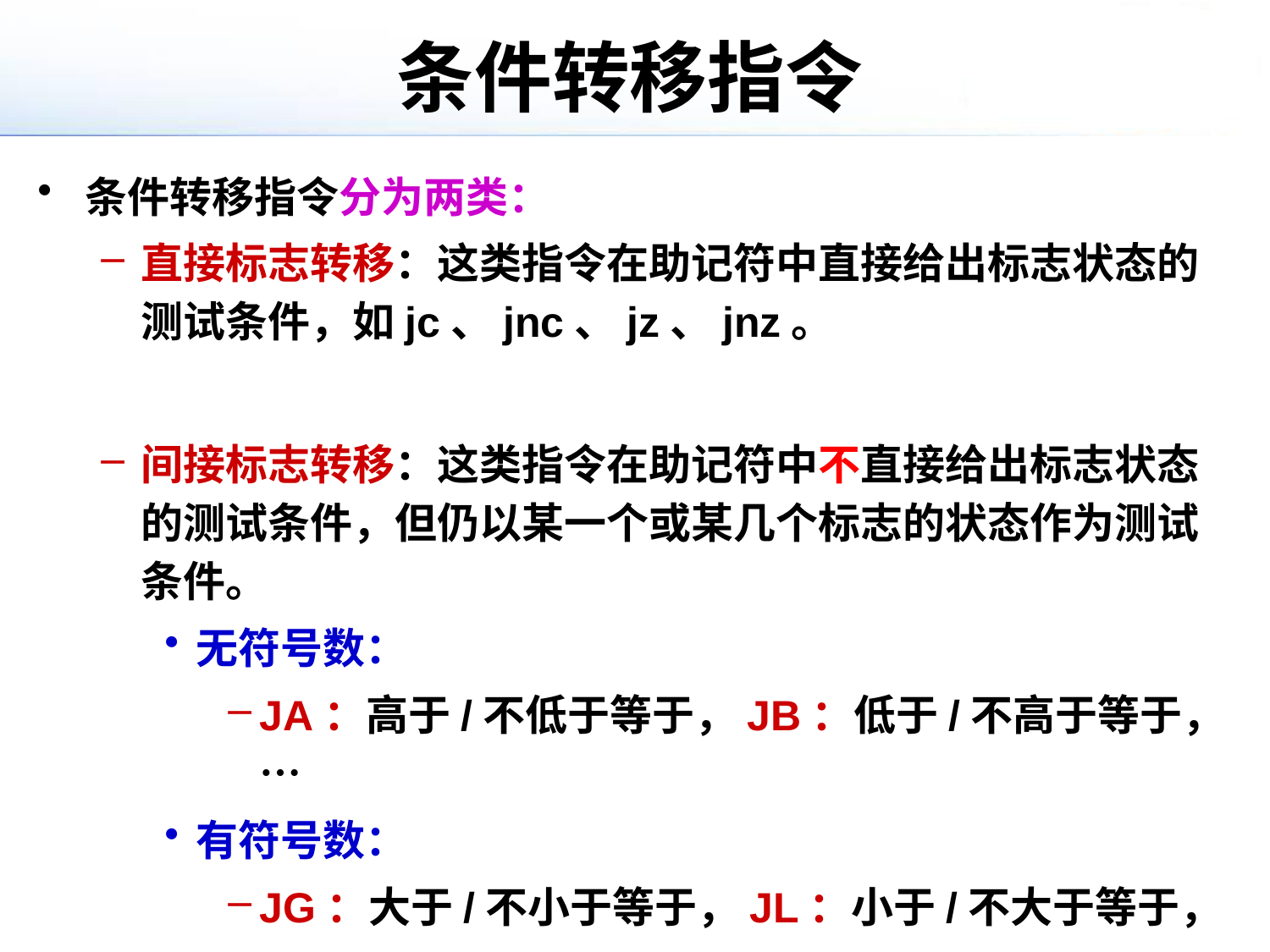

# 条件转移指令
条件转移指令分为两类：
直接标志转移：这类指令在助记符中直接给出标志状态的测试条件，如jc、jnc、jz、jnz。

间接标志转移：这类指令在助记符中不直接给出标志状态的测试条件，但仍以某一个或某几个标志的状态作为测试条件。
无符号数：
JA：高于/不低于等于，JB：低于/不高于等于，…
有符号数：
JG：大于/不小于等于，JL：小于/不大于等于，…